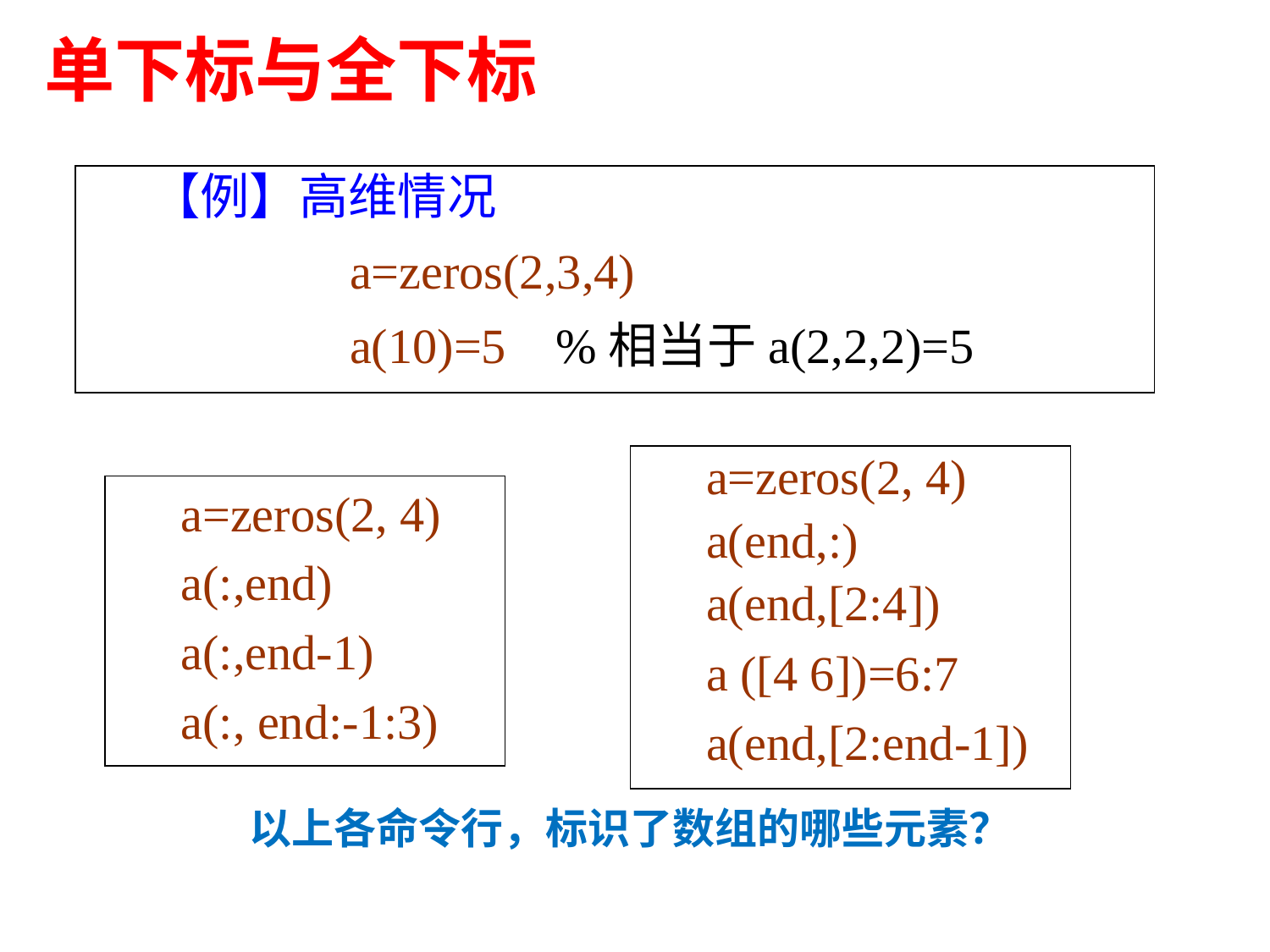

单下标与全下标
【例】高维情况
		a=zeros(2,3,4)
		a(10)=5    %相当于a(2,2,2)=5

a=zeros(2, 4)
a(end,:)
a(end,[2:4])
a ([4 6])=6:7
a(end,[2:end-1])
a=zeros(2, 4)
a(:,end)
a(:,end-1)
a(:, end:-1:3)
以上各命令行，标识了数组的哪些元素？
37